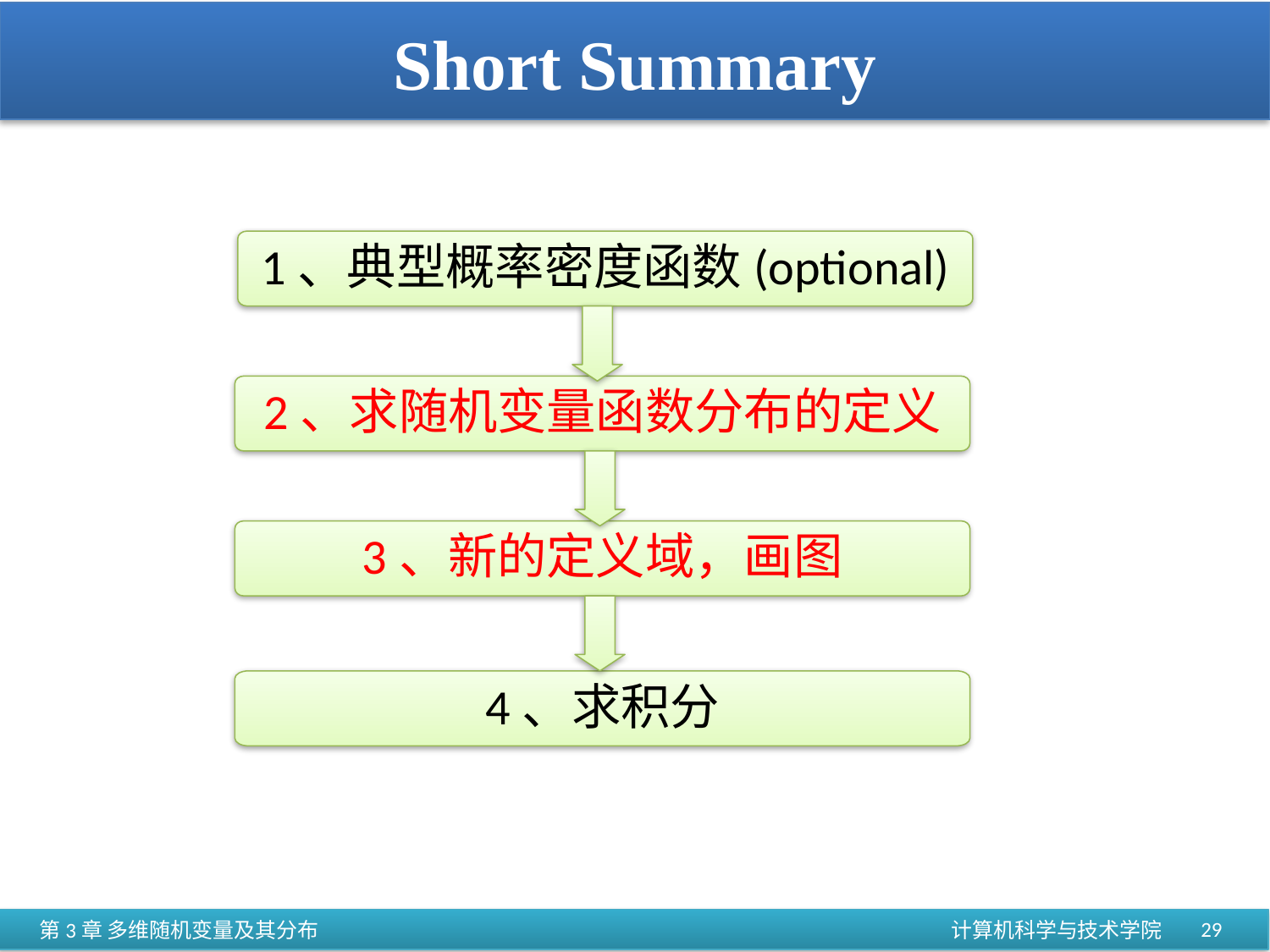

# Short Summary
1、典型概率密度函数(optional)

2、求随机变量函数分布的定义

3、新的定义域，画图

4、求积分